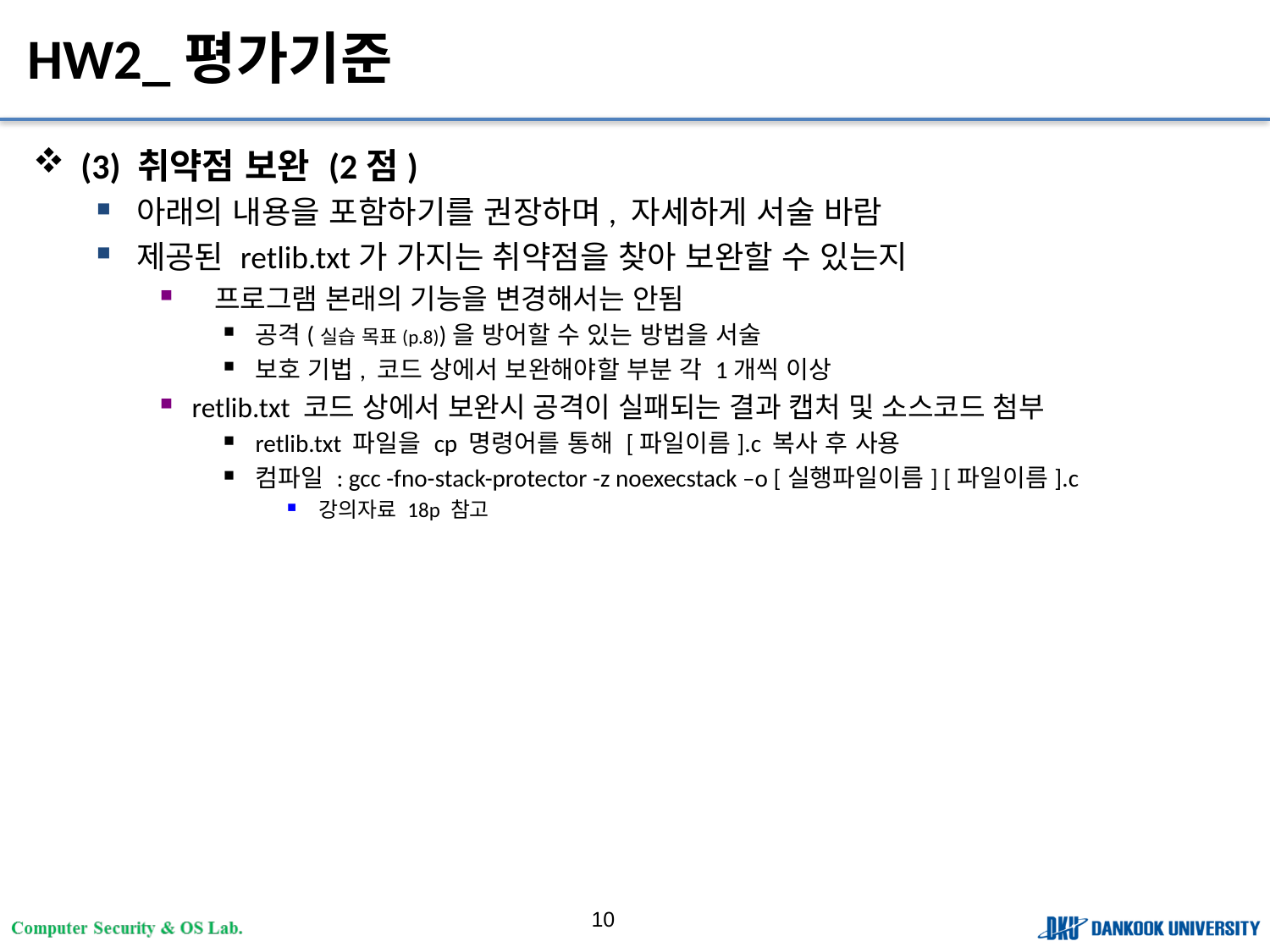

# HW2_평가기준
(3) 취약점 보완 (2점)
아래의 내용을 포함하기를 권장하며, 자세하게 서술 바람
제공된 retlib.txt가 가지는 취약점을 찾아 보완할 수 있는지
  프로그램 본래의 기능을 변경해서는 안됨
공격(실습 목표(p.8))을 방어할 수 있는 방법을 서술
보호 기법, 코드 상에서 보완해야할 부분 각 1개씩 이상
retlib.txt 코드 상에서 보완시 공격이 실패되는 결과 캡처 및 소스코드 첨부
retlib.txt 파일을 cp 명령어를 통해 [파일이름].c 복사 후 사용
컴파일 : gcc -fno-stack-protector -z noexecstack –o [실행파일이름] [파일이름].c
강의자료 18p 참고
10